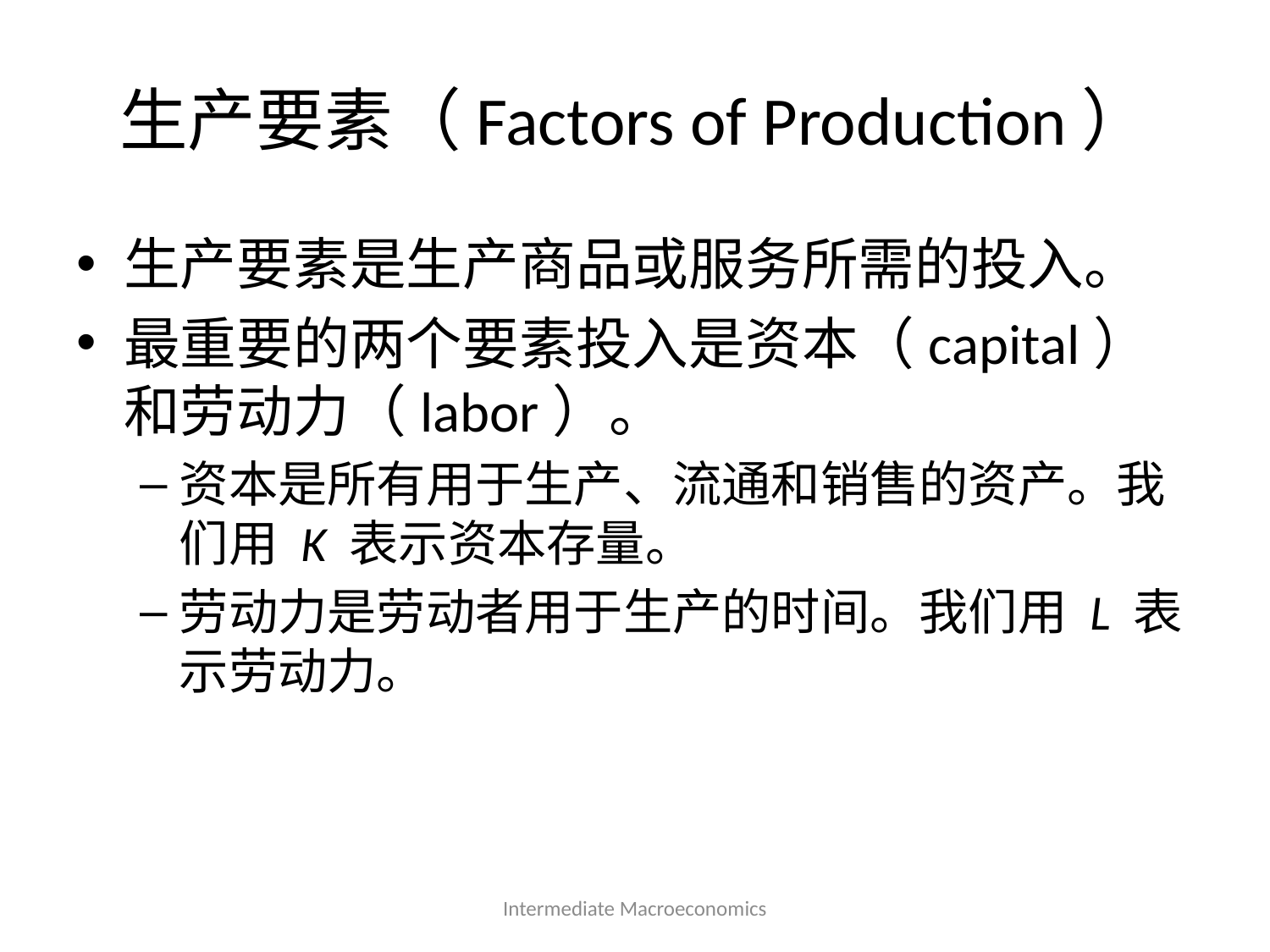

# 生产要素（Factors of Production）
生产要素是生产商品或服务所需的投入。
最重要的两个要素投入是资本（capital）和劳动力（labor）。
资本是所有用于生产、流通和销售的资产。我们用 K 表示资本存量。
劳动力是劳动者用于生产的时间。我们用 L 表示劳动力。
Intermediate Macroeconomics